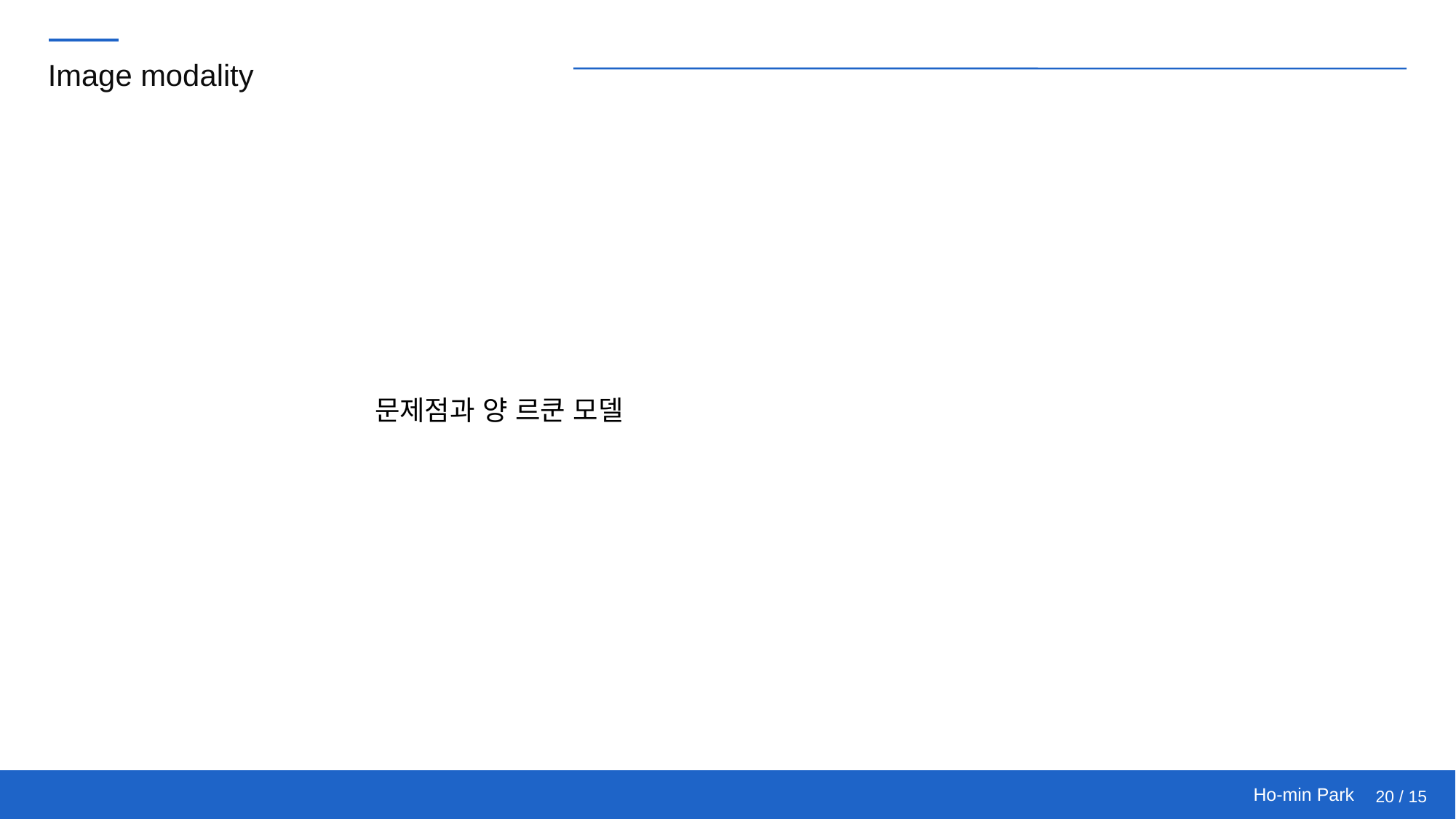

# Image modality
문제점과 양 르쿤 모델